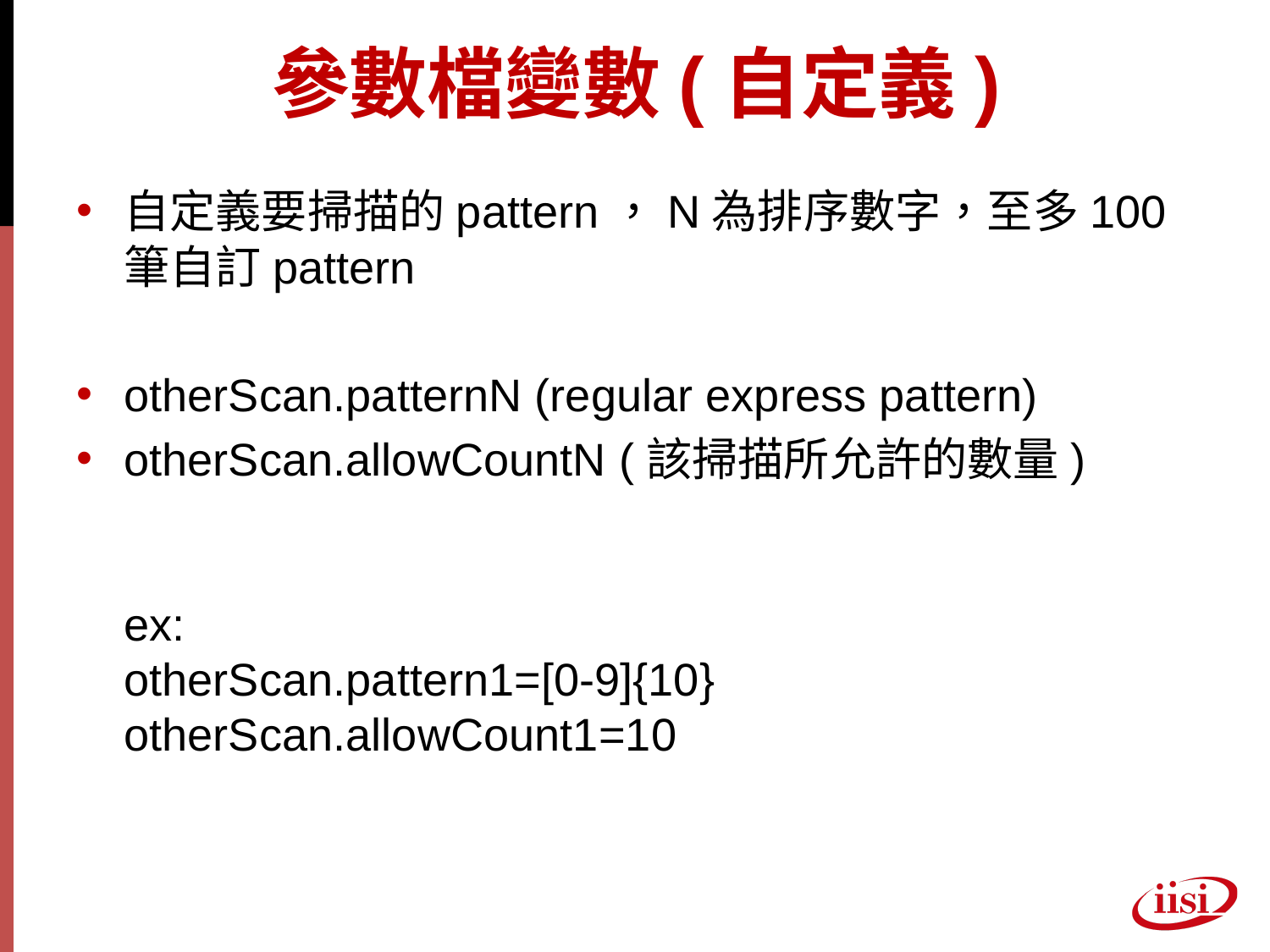

# 參數檔變數(自定義)
自定義要掃描的pattern，N為排序數字，至多100筆自訂pattern

otherScan.patternN (regular express pattern)
otherScan.allowCountN (該掃描所允許的數量)
ex:
otherScan.pattern1=[0-9]{10}
otherScan.allowCount1=10